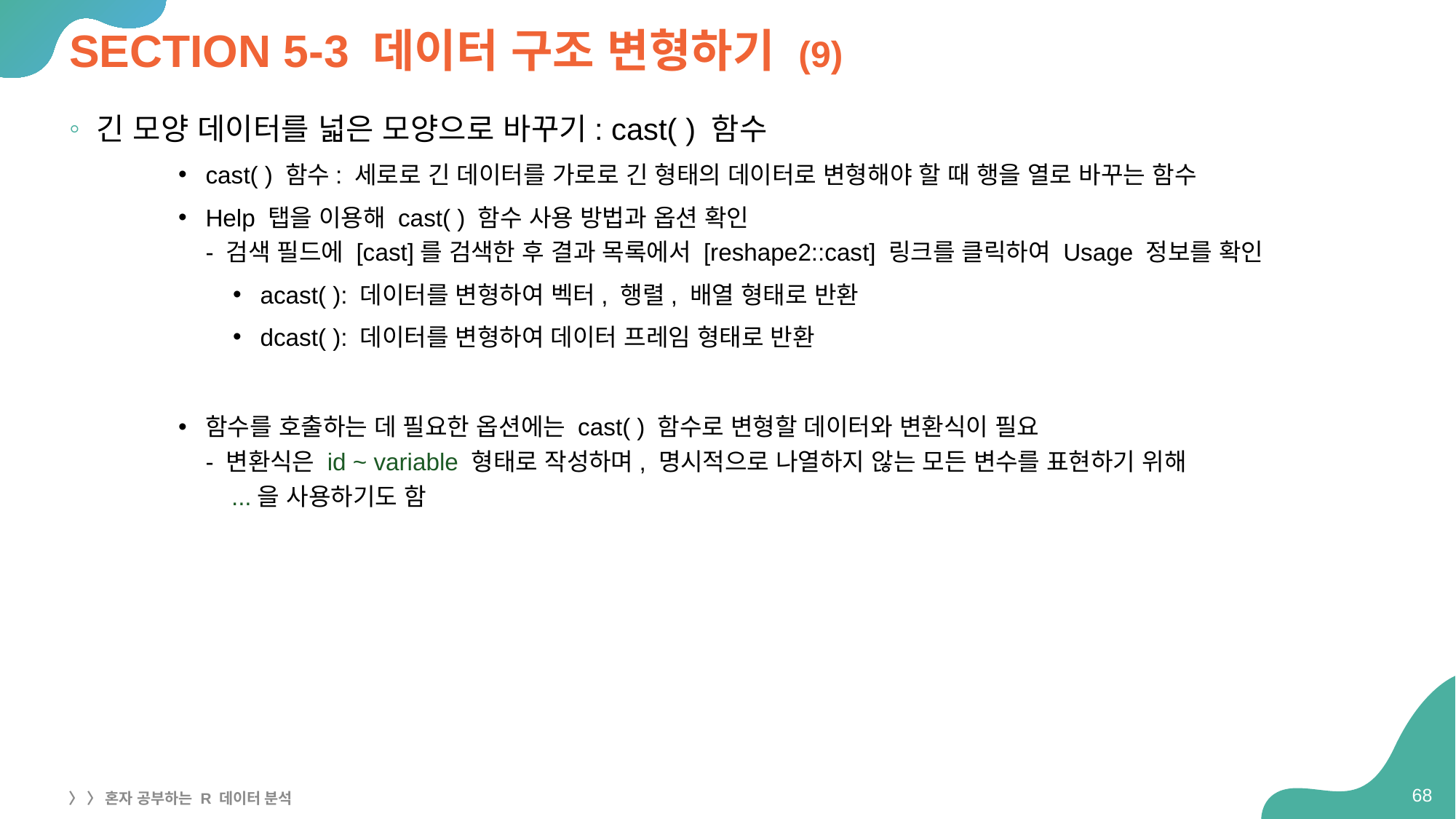

# SECTION 5-3 데이터 구조 변형하기 (9)
긴 모양 데이터를 넓은 모양으로 바꾸기: cast( ) 함수
cast( ) 함수: 세로로 긴 데이터를 가로로 긴 형태의 데이터로 변형해야 할 때 행을 열로 바꾸는 함수
Help 탭을 이용해 cast( ) 함수 사용 방법과 옵션 확인
- 검색 필드에 [cast]를 검색한 후 결과 목록에서 [reshape2::cast] 링크를 클릭하여 Usage 정보를 확인
acast( ): 데이터를 변형하여 벡터, 행렬, 배열 형태로 반환
dcast( ): 데이터를 변형하여 데이터 프레임 형태로 반환

함수를 호출하는 데 필요한 옵션에는 cast( ) 함수로 변형할 데이터와 변환식이 필요
- 변환식은 id ~ variable 형태로 작성하며, 명시적으로 나열하지 않는 모든 변수를 표현하기 위해
   ...을 사용하기도 함
68
〉 〉 혼자 공부하는 R 데이터 분석